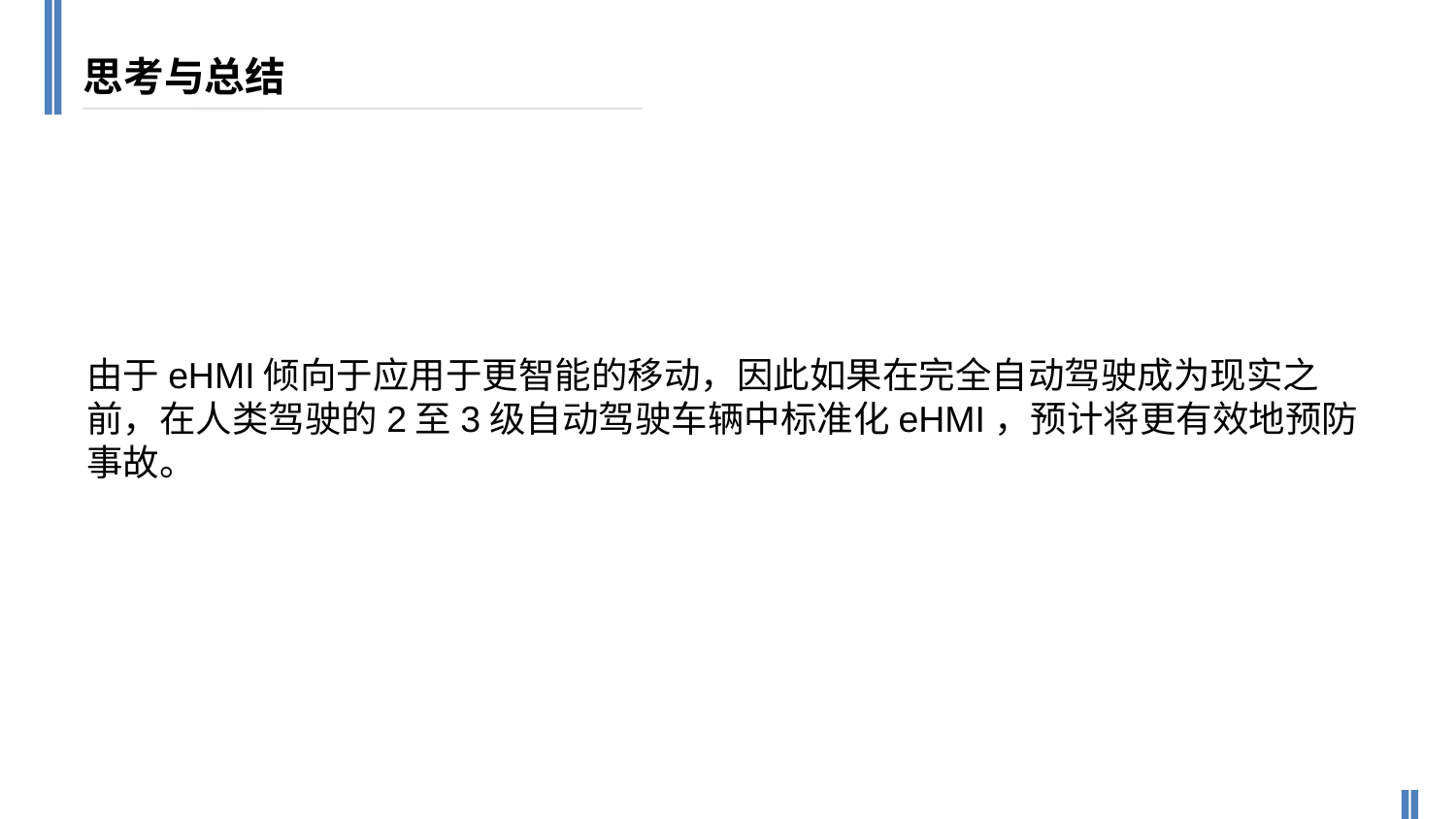

思考与总结
由于eHMI倾向于应用于更智能的移动，因此如果在完全自动驾驶成为现实之前，在人类驾驶的2至3级自动驾驶车辆中标准化eHMI，预计将更有效地预防事故。